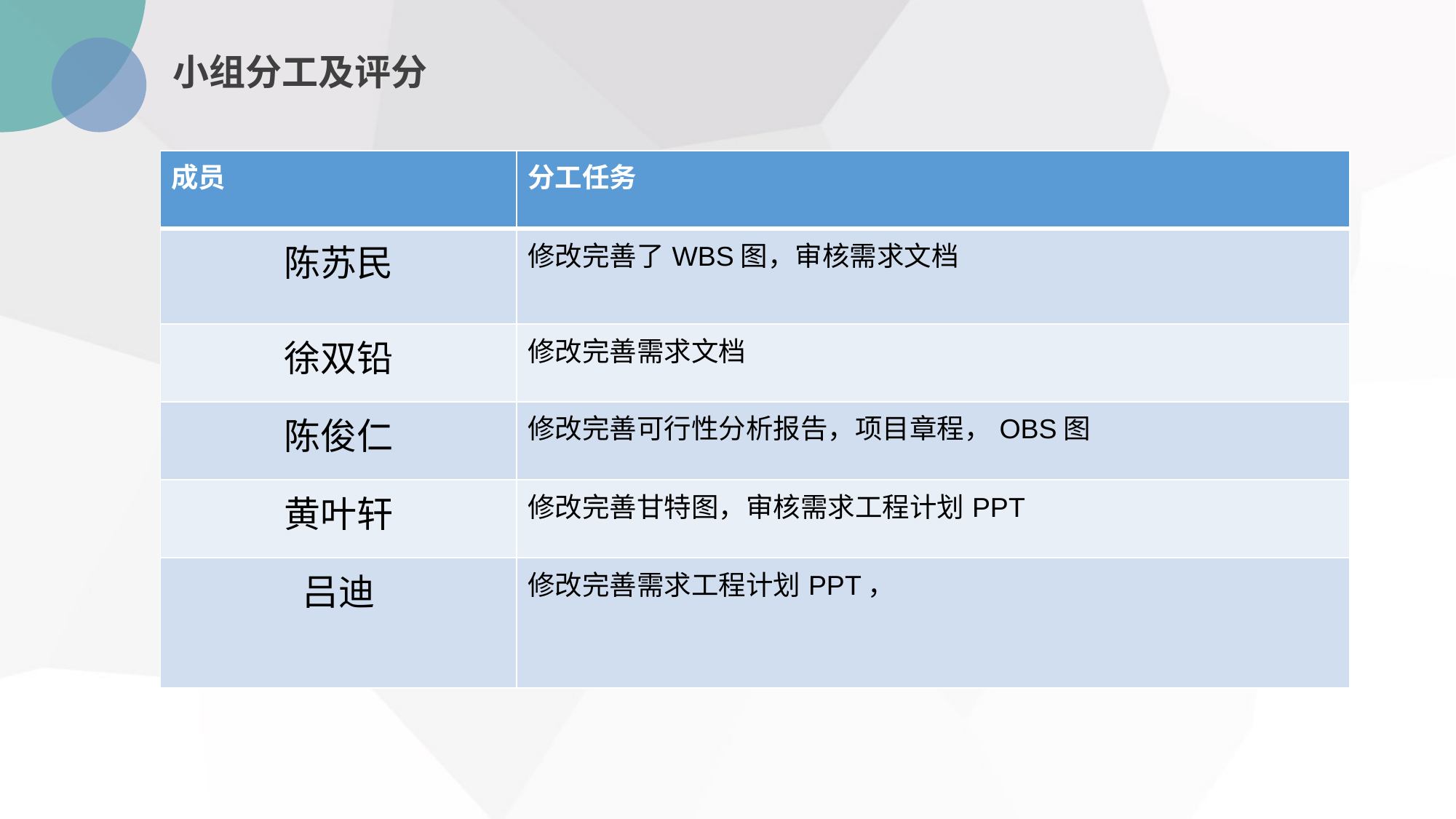

小组分工及评分
| 成员 | 分工任务 |
| --- | --- |
| 陈苏民 | 修改完善了WBS图，审核需求文档 |
| 徐双铅 | 修改完善需求文档 |
| 陈俊仁 | 修改完善可行性分析报告，项目章程，OBS图 |
| 黄叶轩 | 修改完善甘特图，审核需求工程计划PPT |
| 吕迪 | 修改完善需求工程计划PPT， |